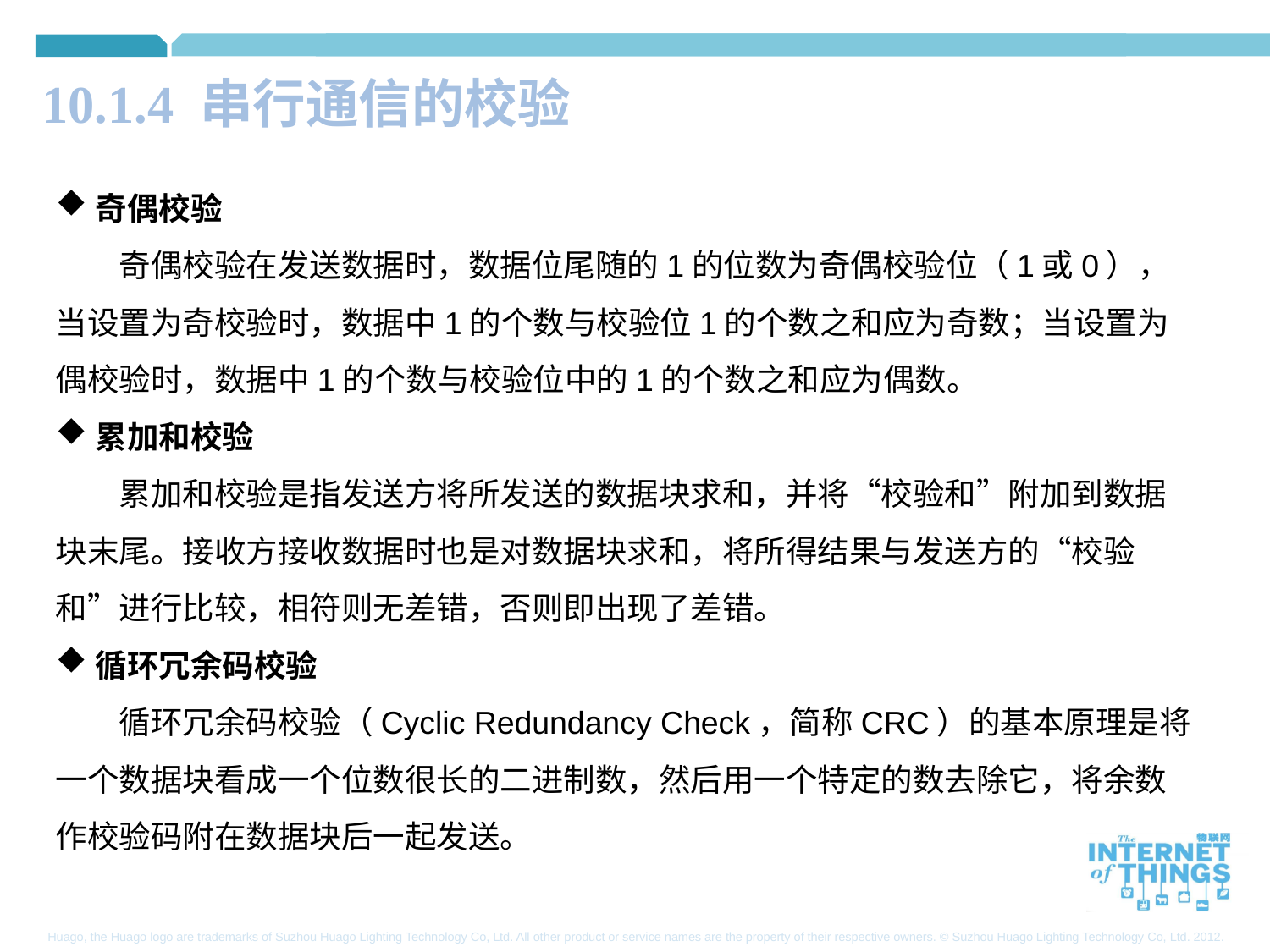

10.1.4 串行通信的校验
奇偶校验
奇偶校验在发送数据时，数据位尾随的1的位数为奇偶校验位（1或0），当设置为奇校验时，数据中1的个数与校验位1的个数之和应为奇数；当设置为偶校验时，数据中1的个数与校验位中的1的个数之和应为偶数。
累加和校验
累加和校验是指发送方将所发送的数据块求和，并将“校验和”附加到数据块末尾。接收方接收数据时也是对数据块求和，将所得结果与发送方的“校验和”进行比较，相符则无差错，否则即出现了差错。
循环冗余码校验
循环冗余码校验（Cyclic Redundancy Check，简称CRC）的基本原理是将一个数据块看成一个位数很长的二进制数，然后用一个特定的数去除它，将余数作校验码附在数据块后一起发送。